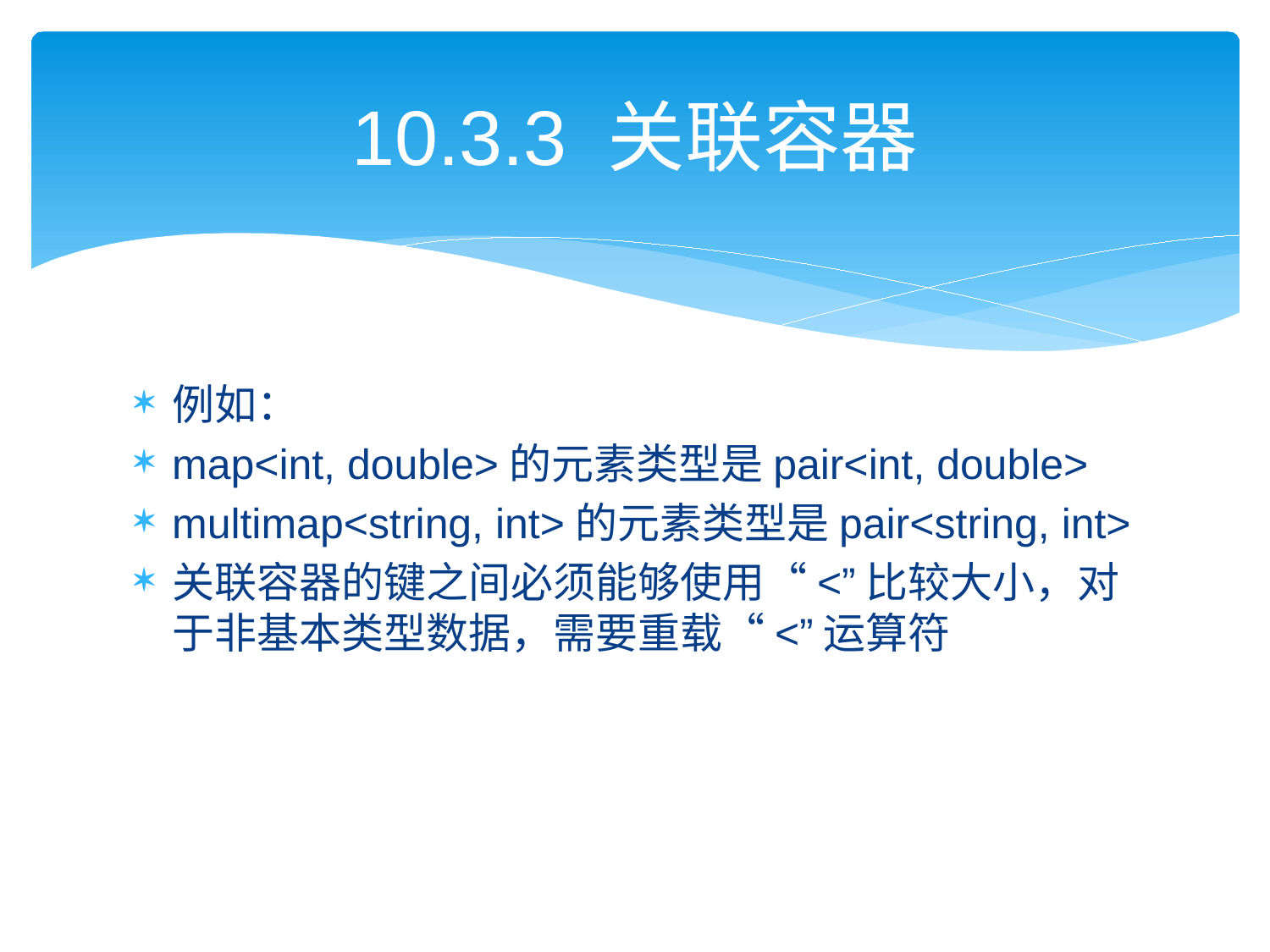

# 10.3.3 关联容器
例如：
map<int, double>的元素类型是pair<int, double>
multimap<string, int>的元素类型是pair<string, int>
关联容器的键之间必须能够使用“<”比较大小，对于非基本类型数据，需要重载“<”运算符